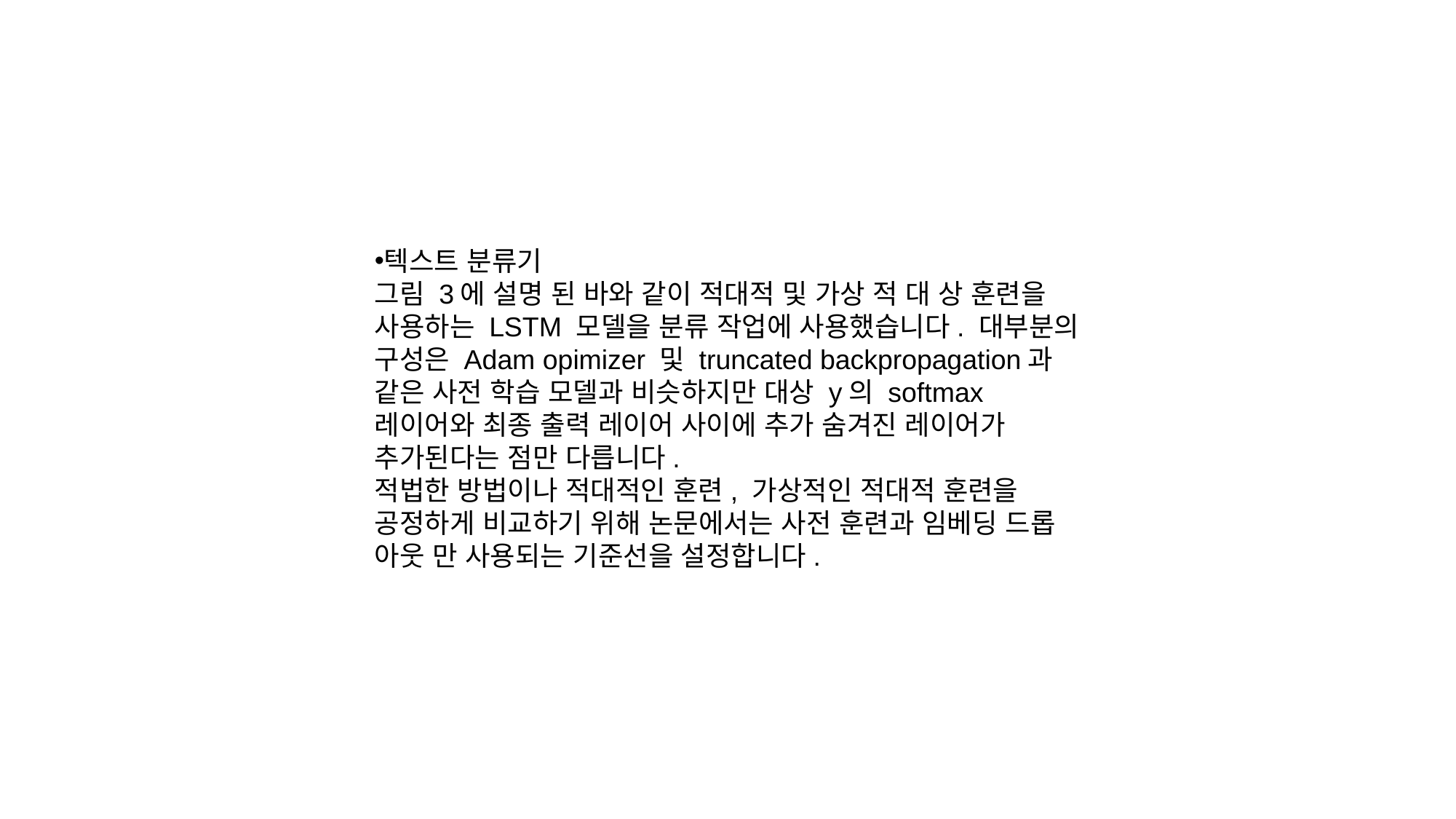

텍스트 분류기
그림 3에 설명 된 바와 같이 적대적 및 가상 적 대 상 훈련을 사용하는 LSTM 모델을 분류 작업에 사용했습니다. 대부분의 구성은 Adam opimizer 및 truncated backpropagation과 같은 사전 학습 모델과 비슷하지만 대상 y의 softmax 레이어와 최종 출력 레이어 사이에 추가 숨겨진 레이어가 추가된다는 점만 다릅니다.
적법한 방법이나 적대적인 훈련, 가상적인 적대적 훈련을 공정하게 비교하기 위해 논문에서는 사전 훈련과 임베딩 드롭 아웃 만 사용되는 기준선을 설정합니다.